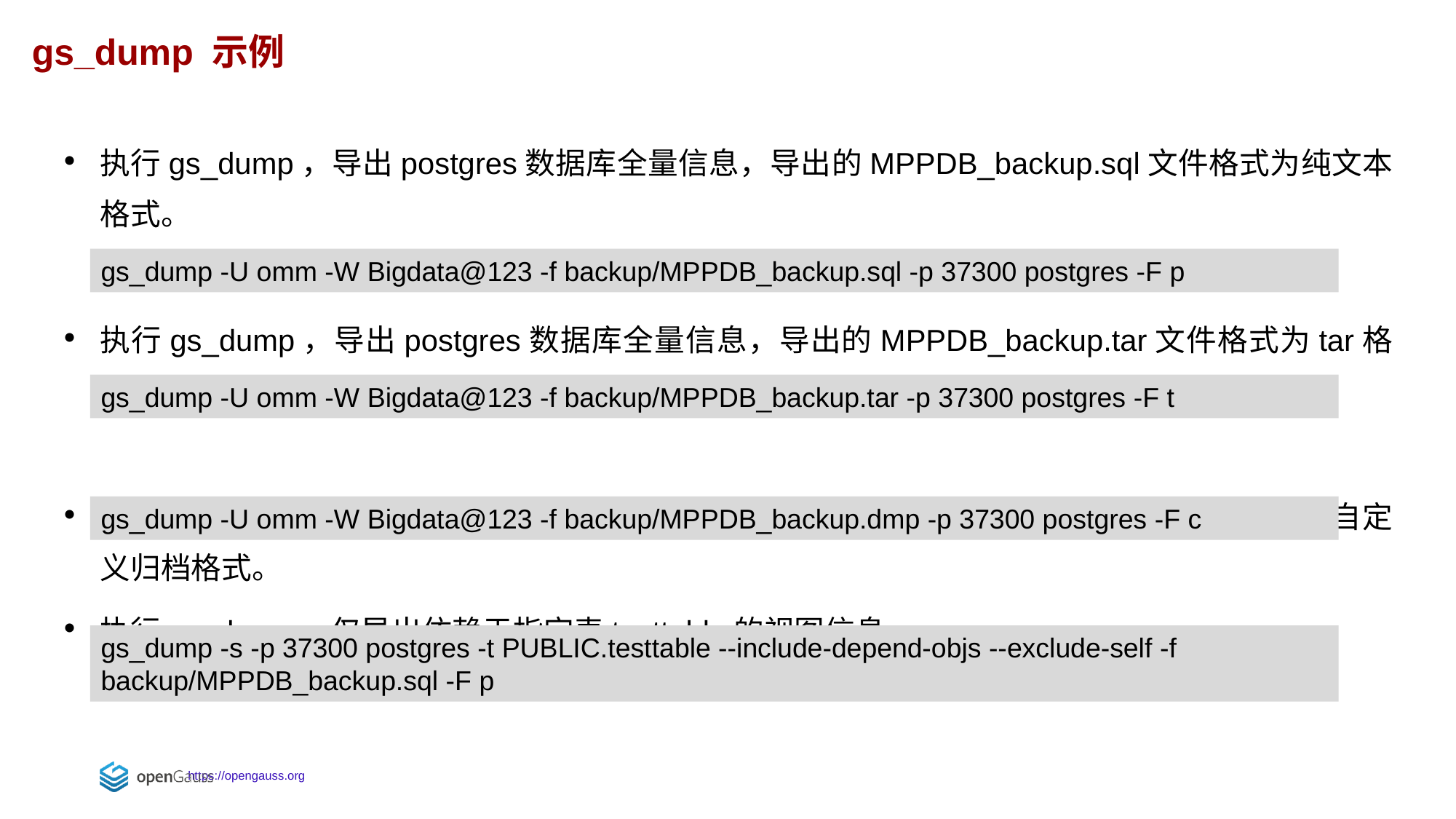

gs_dump 示例
执行gs_dump，导出postgres数据库全量信息，导出的MPPDB_backup.sql文件格式为纯文本格式。

执行gs_dump，导出postgres数据库全量信息，导出的MPPDB_backup.tar文件格式为tar格式。

执行gs_dump，导出postgres数据库全量信息，导出的MPPDB_backup.dmp文件格式为自定义归档格式。
执行gs_dump，仅导出依赖于指定表testtable的视图信息。
gs_dump -U omm -W Bigdata@123 -f backup/MPPDB_backup.sql -p 37300 postgres -F p
gs_dump -U omm -W Bigdata@123 -f backup/MPPDB_backup.tar -p 37300 postgres -F t
gs_dump -U omm -W Bigdata@123 -f backup/MPPDB_backup.dmp -p 37300 postgres -F c
gs_dump -s -p 37300 postgres -t PUBLIC.testtable --include-depend-objs --exclude-self -f backup/MPPDB_backup.sql -F p